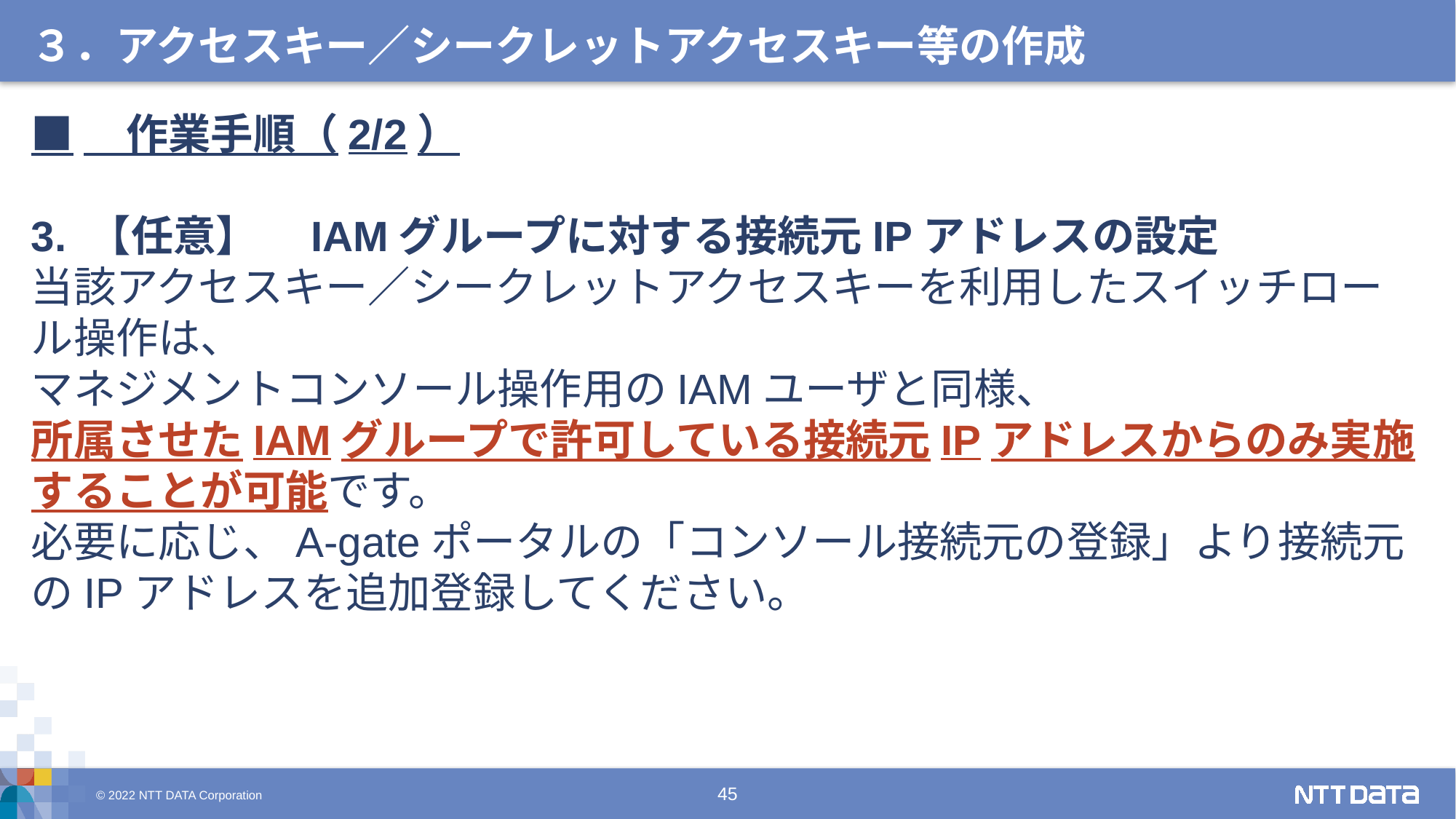

３．アクセスキー／シークレットアクセスキー等の作成
■　作業手順（2/2）

3. 【任意】　IAMグループに対する接続元IPアドレスの設定
当該アクセスキー／シークレットアクセスキーを利用したスイッチロール操作は、
マネジメントコンソール操作用のIAMユーザと同様、
所属させたIAMグループで許可している接続元IPアドレスからのみ実施することが可能です。
必要に応じ、A-gateポータルの「コンソール接続元の登録」より接続元のIPアドレスを追加登録してください。